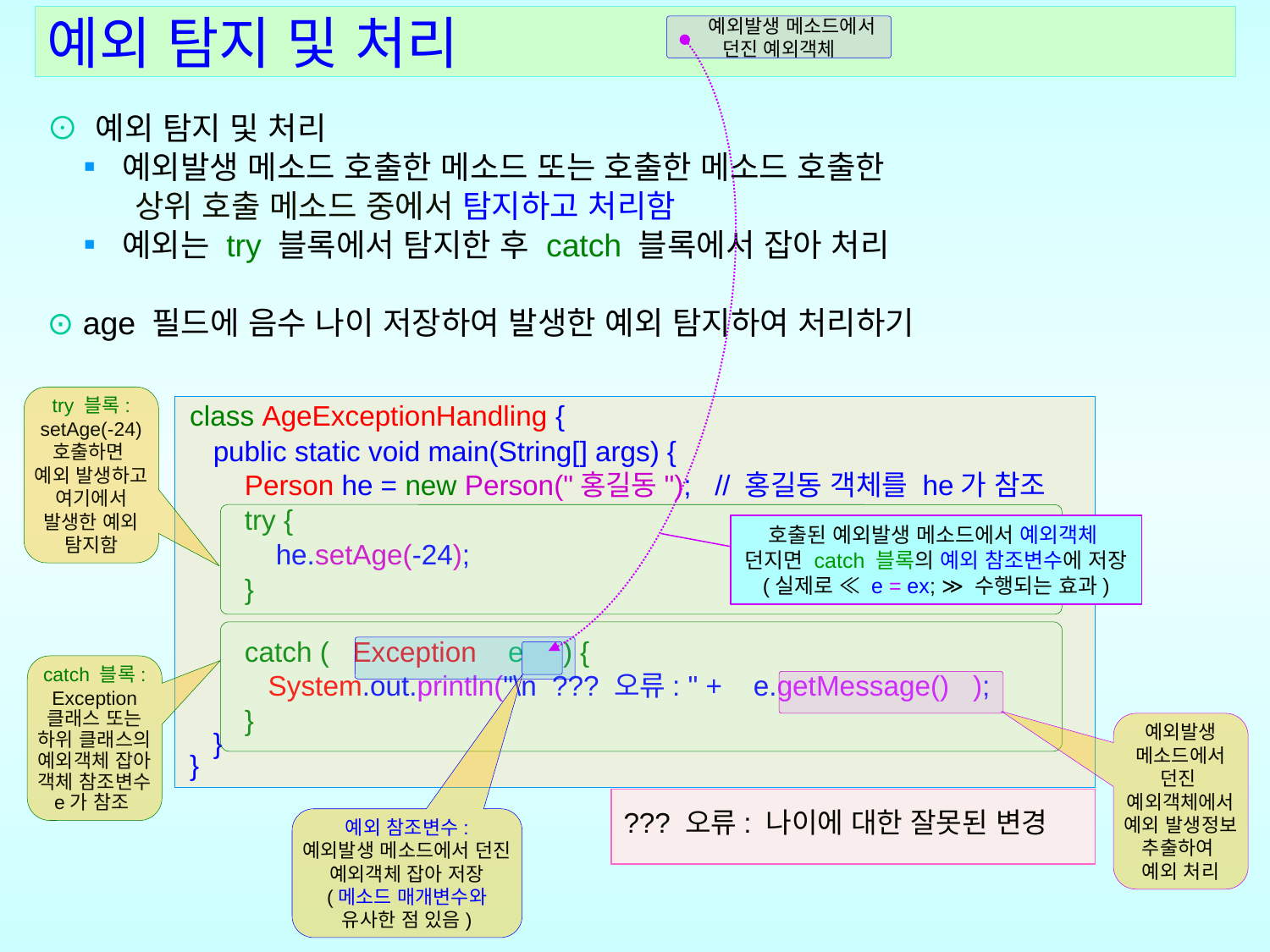

예외 탐지 및 처리
    예외발생 메소드에서 던진 예외객체
⊙ 예외 탐지 및 처리
   ▪ 예외발생 메소드 호출한 메소드 또는 호출한 메소드 호출한
         상위 호출 메소드 중에서 탐지하고 처리함
   ▪ 예외는 try 블록에서 탐지한 후 catch 블록에서 잡아 처리

⊙ age 필드에 음수 나이 저장하여 발생한 예외 탐지하여 처리하기
try 블록:
setAge(-24) 호출하면
예외 발생하고
여기에서 발생한 예외 탐지함
class AgeExceptionHandling {
   public static void main(String[] args) {
       Person he = new Person("홍길동");   // 홍길동 객체를 he가 참조
       try {
           he.setAge(-24);
       }
       catch (   Exception    e     ) {
          System.out.println("\n  ??? 오류: " +    e.getMessage()   );
       }
   }
}

호출된 예외발생 메소드에서 예외객체
던지면 catch 블록의 예외 참조변수에 저장
(실제로 ≪ e = ex; ≫ 수행되는 효과)

catch 블록:
Exception 클래스 또는 하위 클래스의 예외객체 잡아 객체 참조변수 e가 참조

예외발생 메소드에서 던진
예외객체에서 예외 발생정보 추출하여
예외 처리
??? 오류: 나이에 대한 잘못된 변경
예외 참조변수:
예외발생 메소드에서 던진 예외객체 잡아 저장
(메소드 매개변수와 유사한 점 있음)